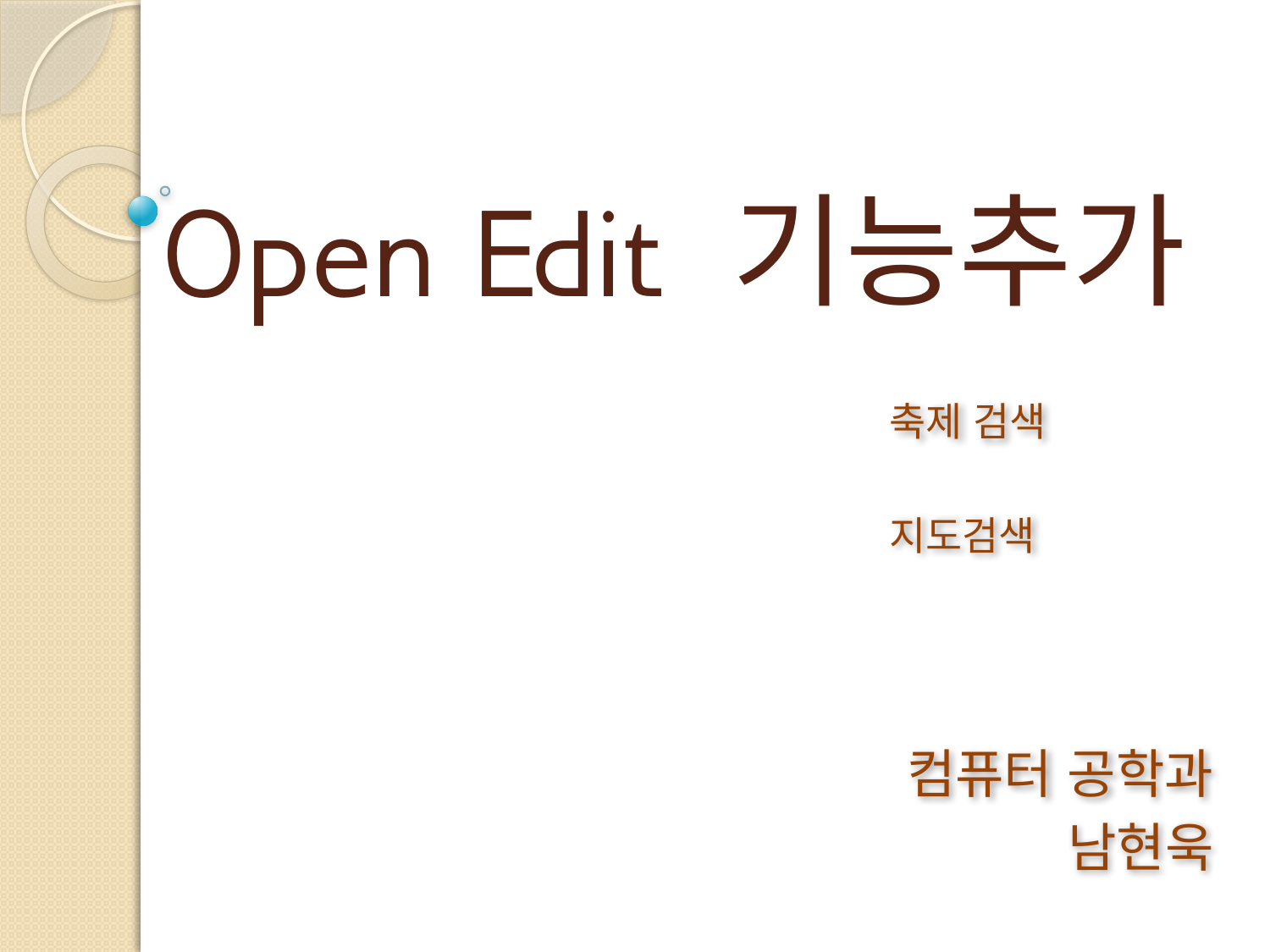

# Open Edit 기능추가
축제 검색

지도검색
컴퓨터 공학과
남현욱